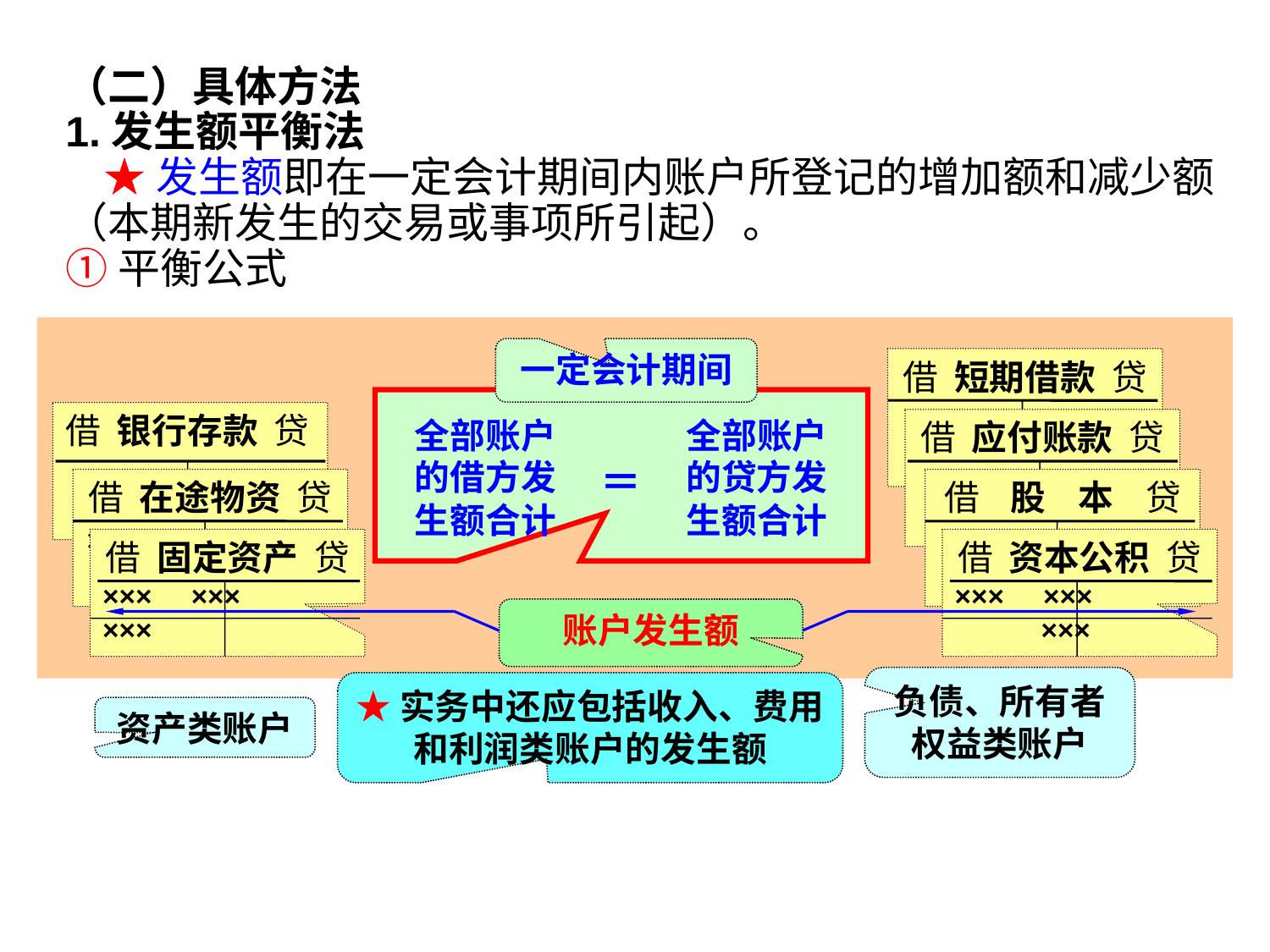

（二）具体方法
1.发生额平衡法
    ★发生额即在一定会计期间内账户所登记的增加额和减少额（本期新发生的交易或事项所引起）。
①平衡公式

一定会计期间

全部账户的借方发生额合计
全部账户的贷方发生额合计
＝
借  短期借款  贷

借  应付账款  贷

借    股    本    贷

借  资本公积  贷
×××     ×××
           ×××

借  银行存款  贷

借  在途物资  贷
×××   ×××

借  固定资产  贷
×××     ×××
×××

账户发生额

负债、所有者权益类账户
★实务中还应包括收入、费用和利润类账户的发生额
资产类账户

47